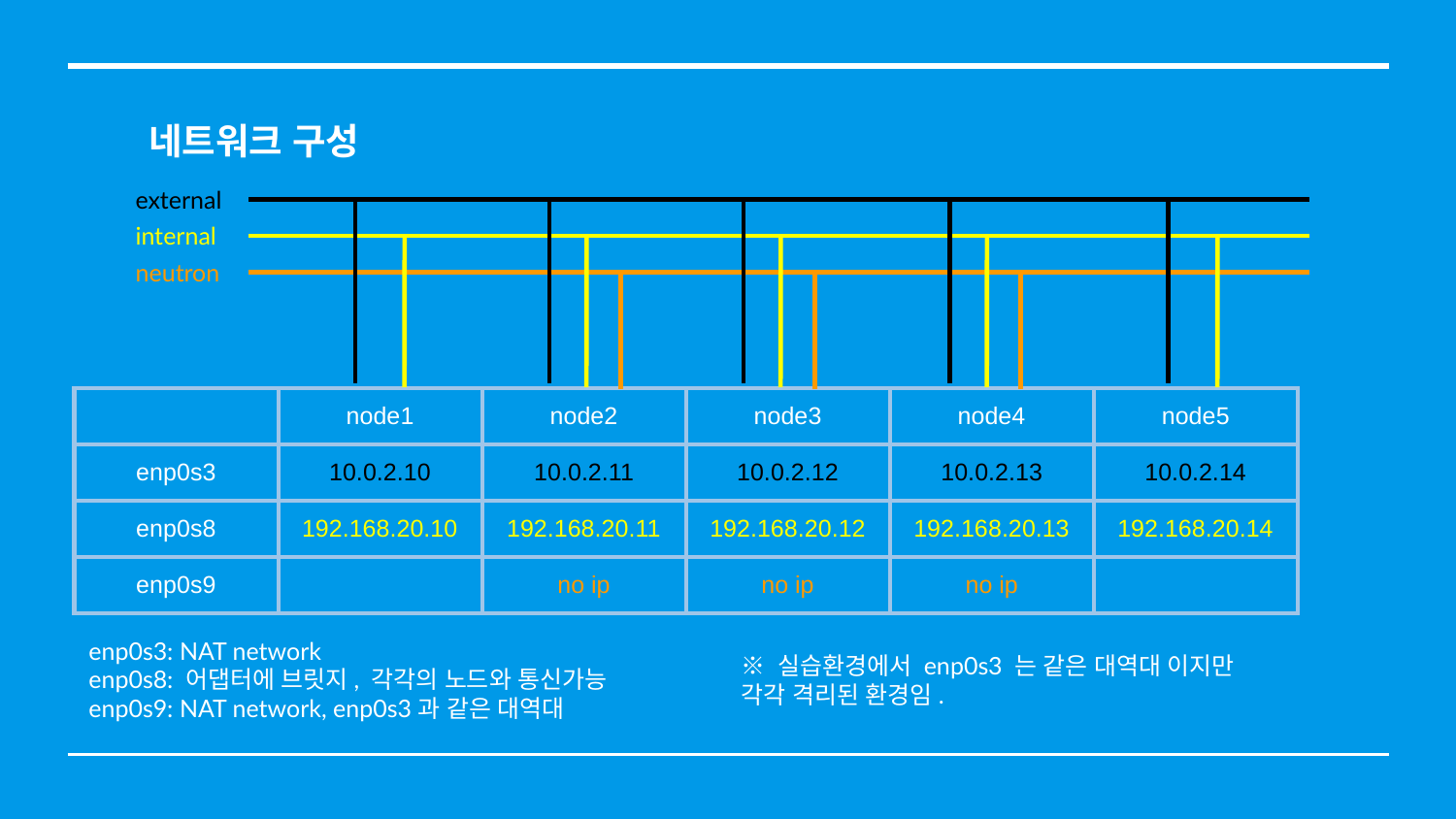

# 네트워크 구성
external
internal
neutron
|  | node1 | node2 | node3 | node4 | node5 |
| --- | --- | --- | --- | --- | --- |
| enp0s3 | 10.0.2.10 | 10.0.2.11 | 10.0.2.12 | 10.0.2.13 | 10.0.2.14 |
| enp0s8 | 192.168.20.10 | 192.168.20.11 | 192.168.20.12 | 192.168.20.13 | 192.168.20.14 |
| enp0s9 |  | no ip | no ip | no ip |  |
enp0s3: NAT network
enp0s8: 어댑터에 브릿지, 각각의 노드와 통신가능
enp0s9: NAT network, enp0s3과 같은 대역대
※ 실습환경에서 enp0s3 는 같은 대역대 이지만
각각 격리된 환경임.